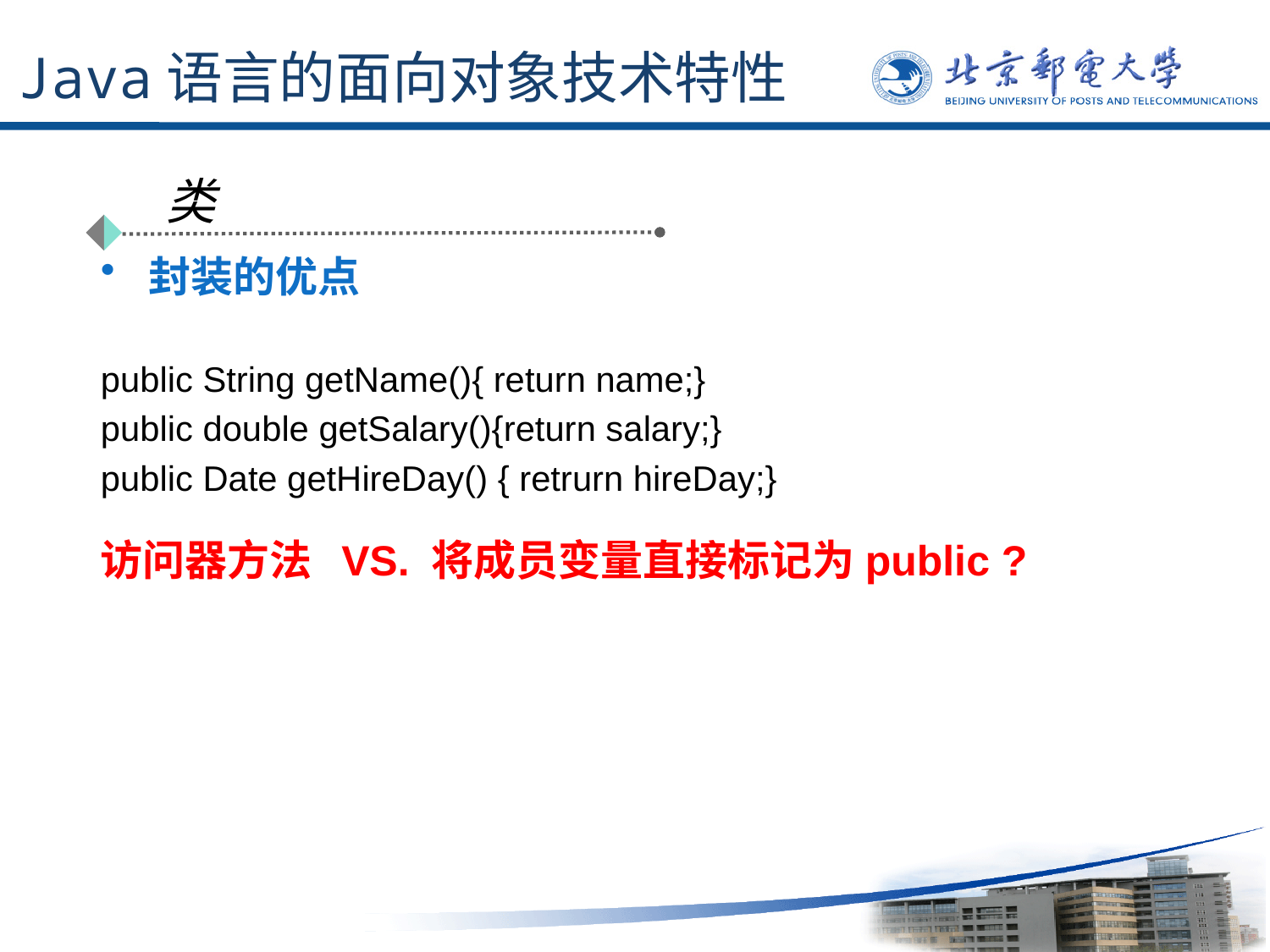

# Java语言的面向对象技术特性

类

封装的优点

public String getName(){ return name;}
public double getSalary(){return salary;}
public Date getHireDay() { retrurn hireDay;}

访问器方法  VS. 将成员变量直接标记为public ?